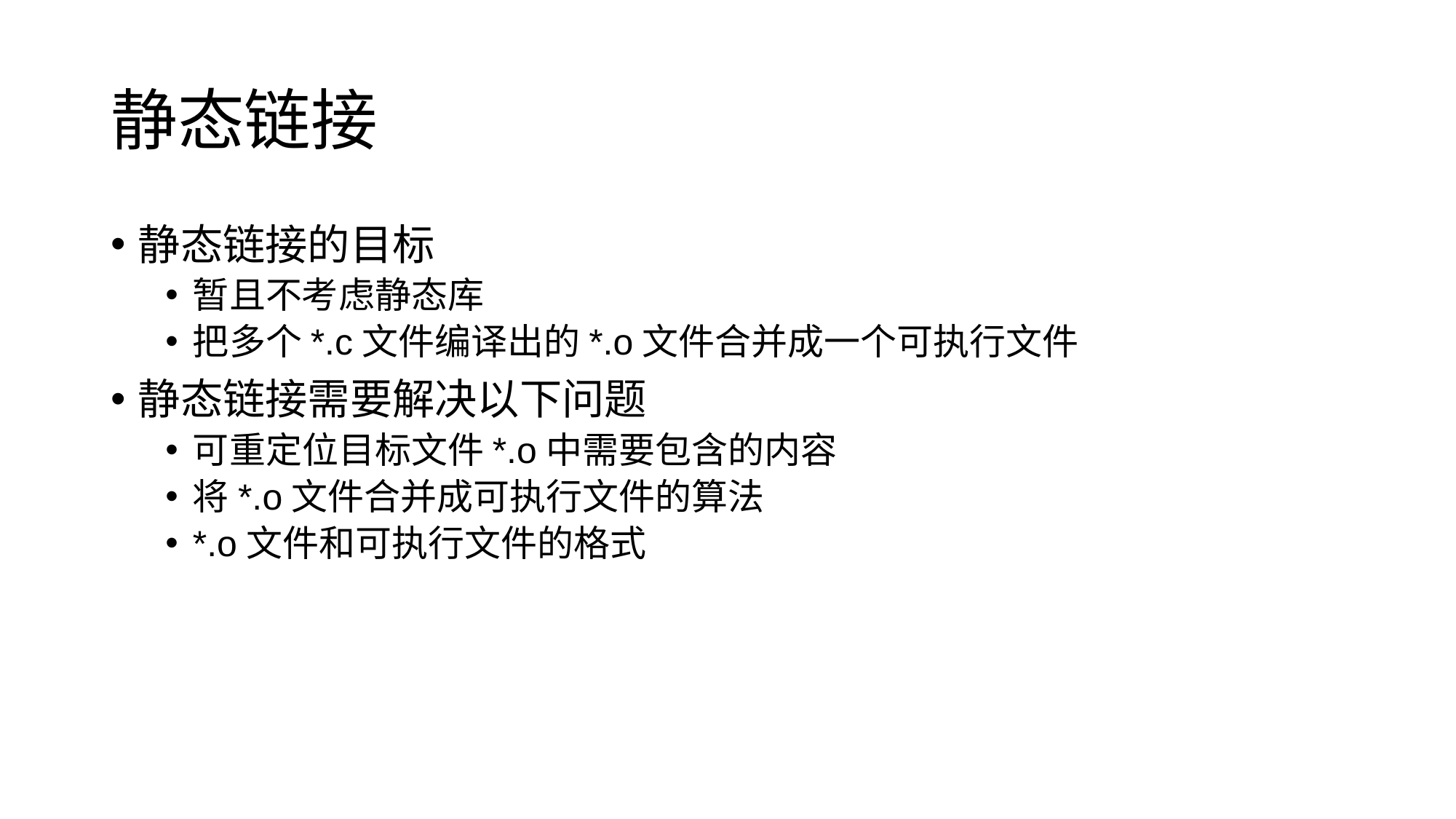

# 静态链接
静态链接的目标
暂且不考虑静态库
把多个*.c文件编译出的*.o文件合并成一个可执行文件
静态链接需要解决以下问题
可重定位目标文件*.o中需要包含的内容
将*.o文件合并成可执行文件的算法
*.o文件和可执行文件的格式